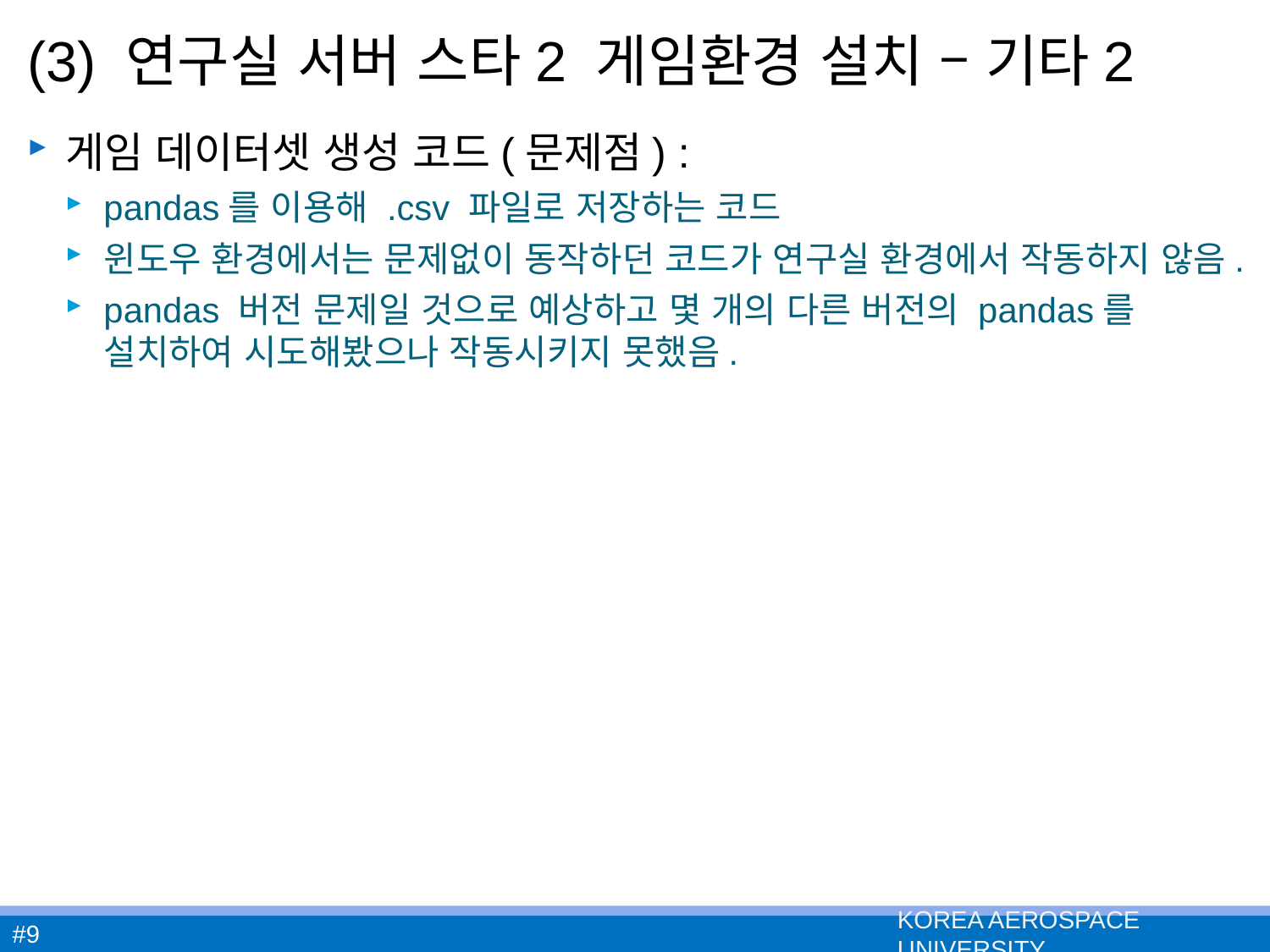

# (3) 연구실 서버 스타2 게임환경 설치 – 기타2
게임 데이터셋 생성 코드(문제점) :
pandas를 이용해 .csv 파일로 저장하는 코드
윈도우 환경에서는 문제없이 동작하던 코드가 연구실 환경에서 작동하지 않음.
pandas 버전 문제일 것으로 예상하고 몇 개의 다른 버전의 pandas를 설치하여 시도해봤으나 작동시키지 못했음.
#9